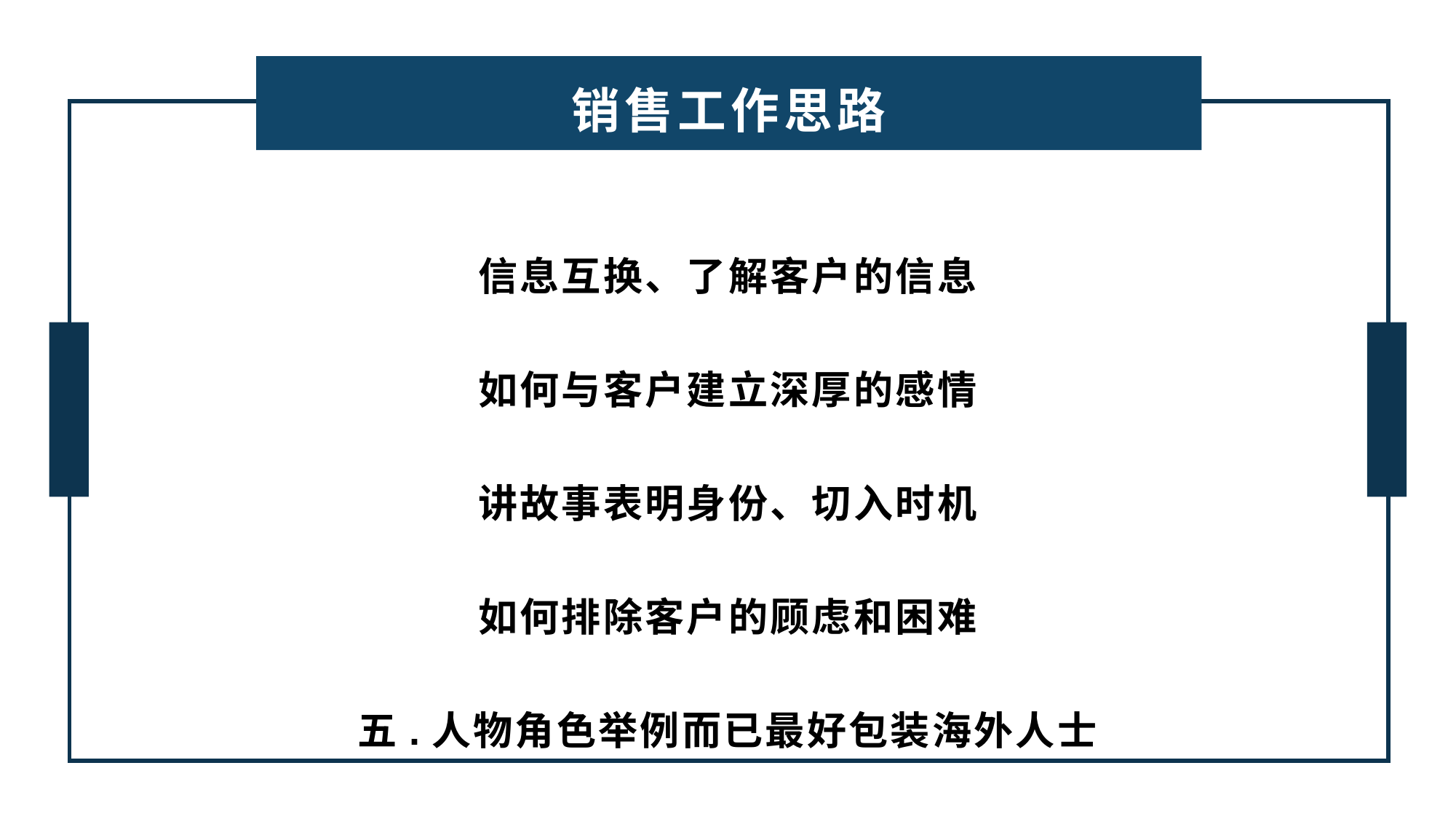

销售工作思路

信息互换、了解客户的信息
如何与客户建立深厚的感情
讲故事表明身份、切入时机
如何排除客户的顾虑和困难
五.人物角色举例而已最好包装海外人士